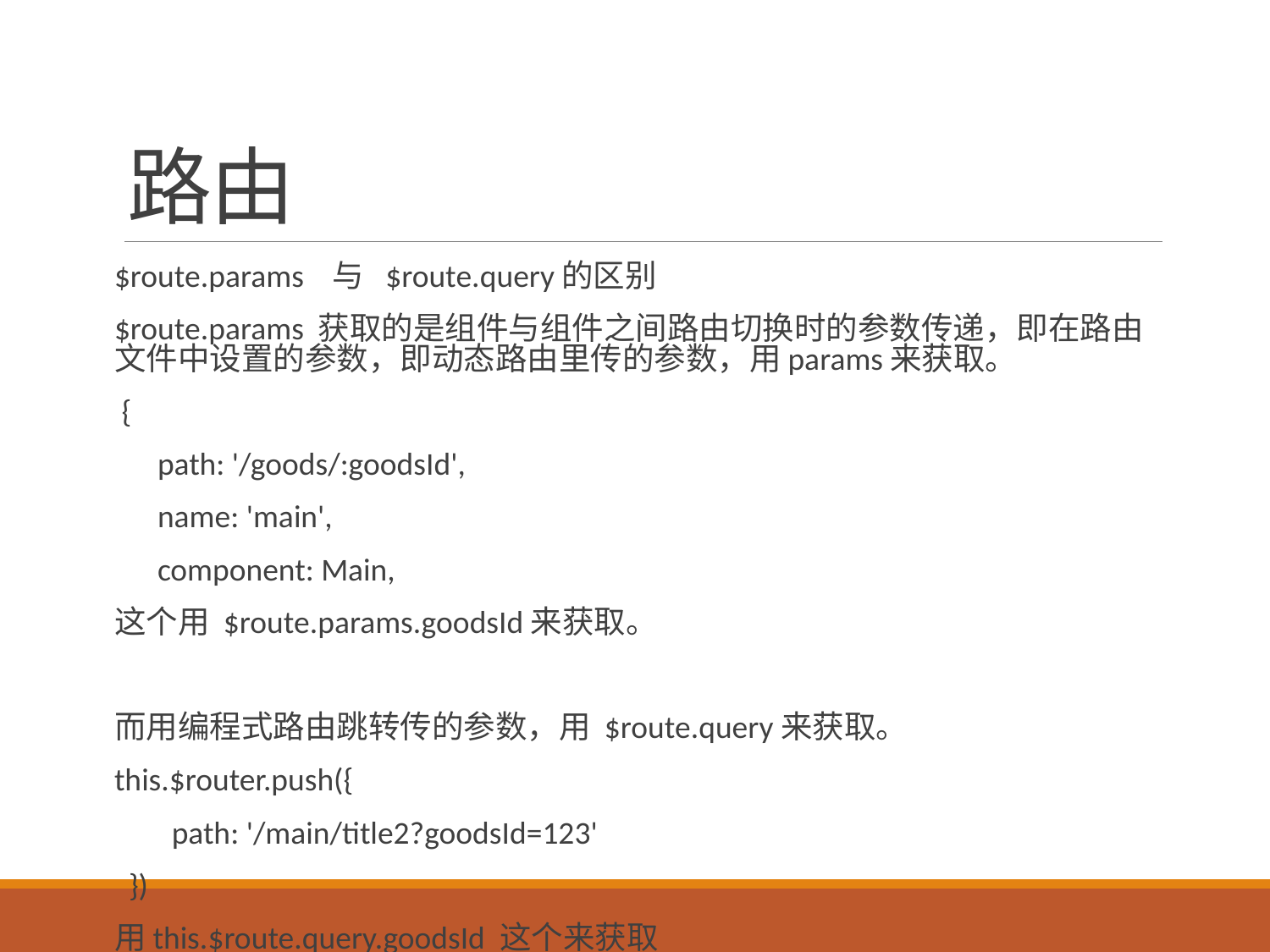

# 路由
$route.params   与  $route.query的区别
$route.params 获取的是组件与组件之间路由切换时的参数传递，即在路由文件中设置的参数，即动态路由里传的参数，用params来获取。
 {
      path: '/goods/:goodsId',
      name: 'main',
      component: Main,
这个用 $route.params.goodsId来获取。

而用编程式路由跳转传的参数，用 $route.query来获取。
this.$router.push({
        path: '/main/title2?goodsId=123'
  })
用this.$route.query.goodsId 这个来获取